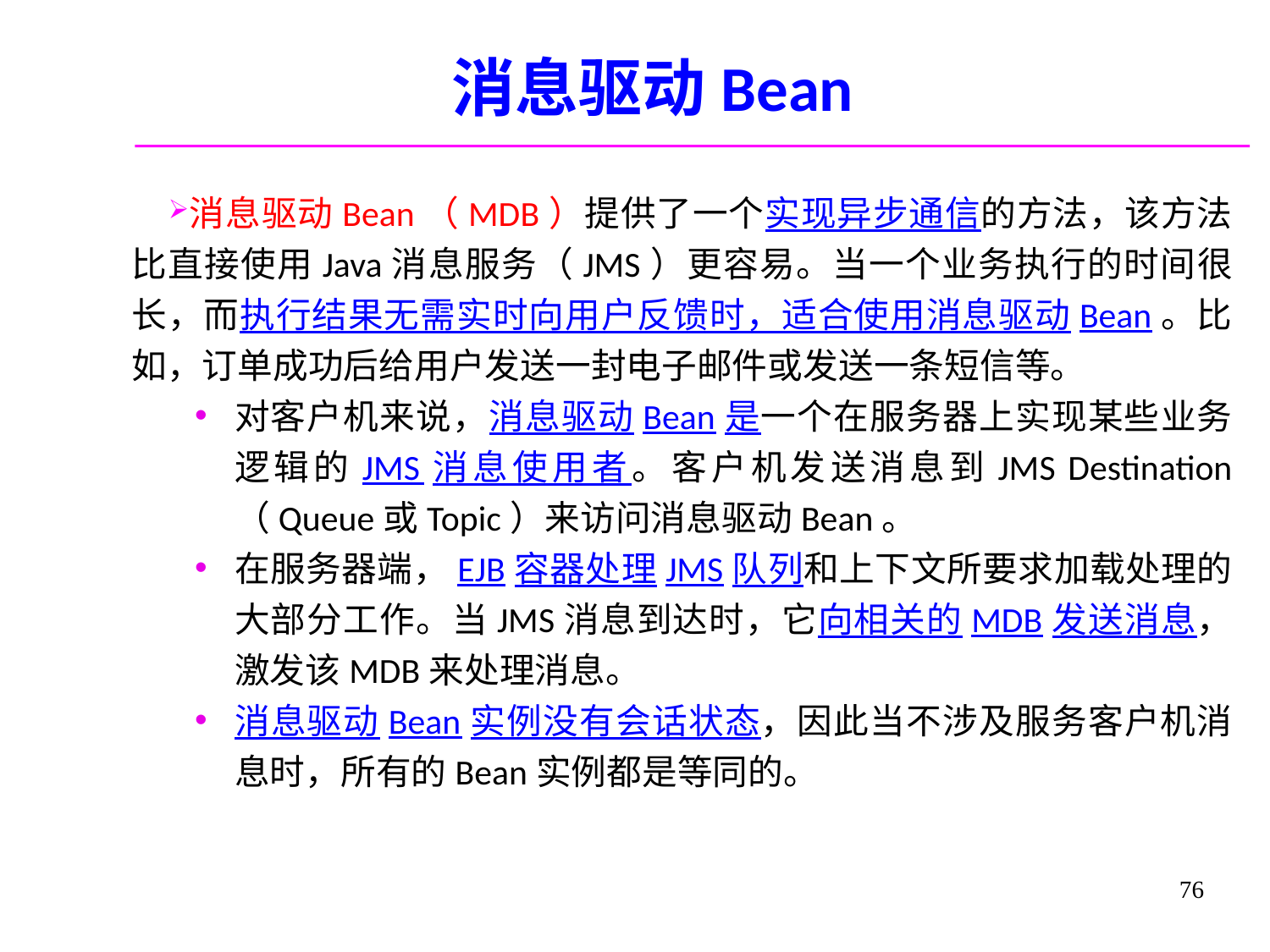

# 消息驱动Bean
消息驱动Bean（MDB）提供了一个实现异步通信的方法，该方法比直接使用Java消息服务（JMS）更容易。当一个业务执行的时间很长，而执行结果无需实时向用户反馈时，适合使用消息驱动Bean。比如，订单成功后给用户发送一封电子邮件或发送一条短信等。
对客户机来说，消息驱动Bean是一个在服务器上实现某些业务逻辑的JMS消息使用者。客户机发送消息到JMS Destination （Queue或Topic）来访问消息驱动Bean。
在服务器端，EJB容器处理JMS队列和上下文所要求加载处理的大部分工作。当JMS消息到达时，它向相关的MDB发送消息，激发该MDB来处理消息。
消息驱动Bean实例没有会话状态，因此当不涉及服务客户机消息时，所有的Bean实例都是等同的。
76